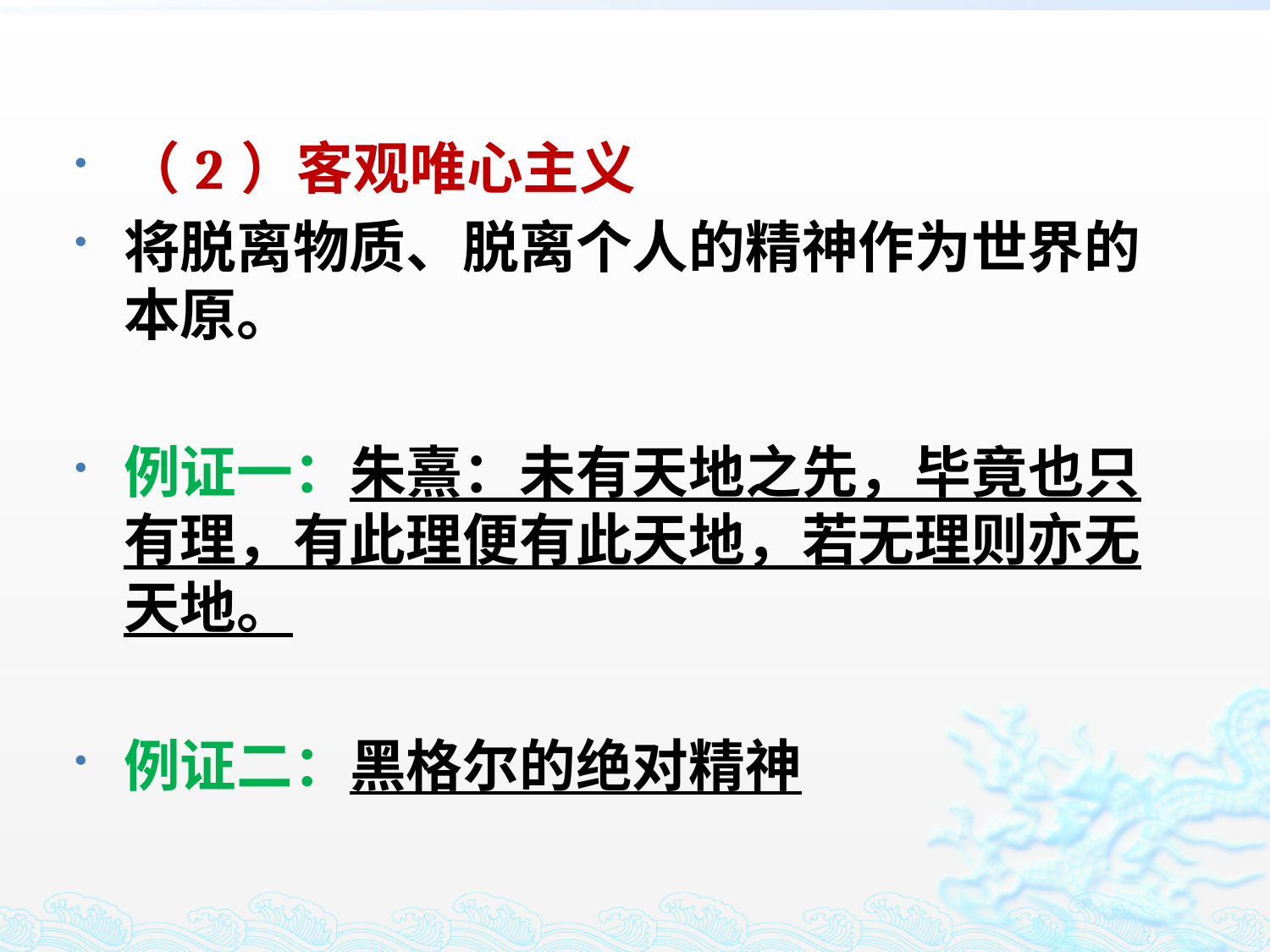

（2）客观唯心主义
将脱离物质、脱离个人的精神作为世界的本原。

例证一：朱熹：未有天地之先，毕竟也只有理，有此理便有此天地，若无理则亦无天地。

例证二：黑格尔的绝对精神